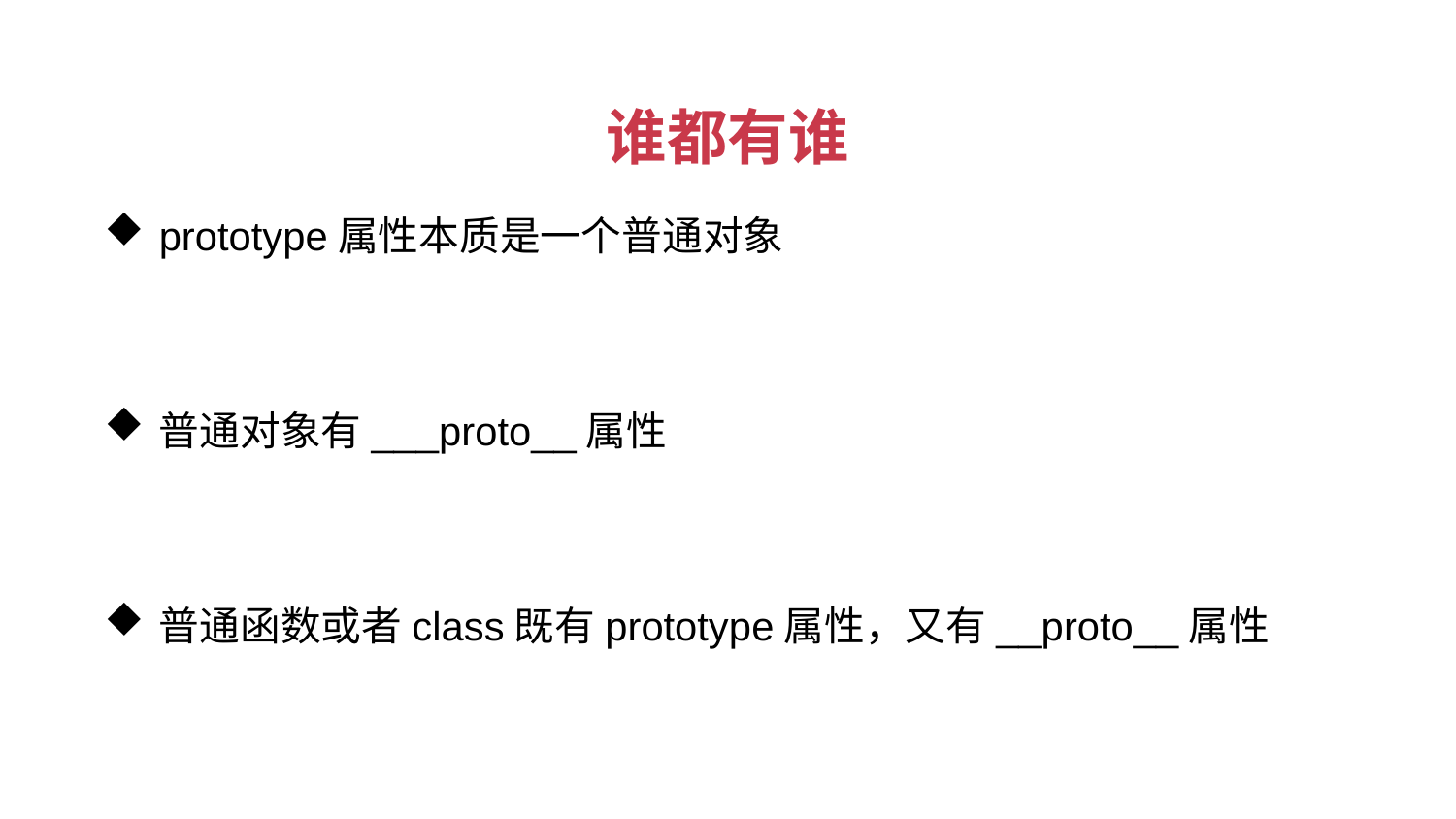

谁都有谁
prototype属性本质是一个普通对象
普通对象有___proto__属性
普通函数或者class既有prototype属性，又有__proto__属性